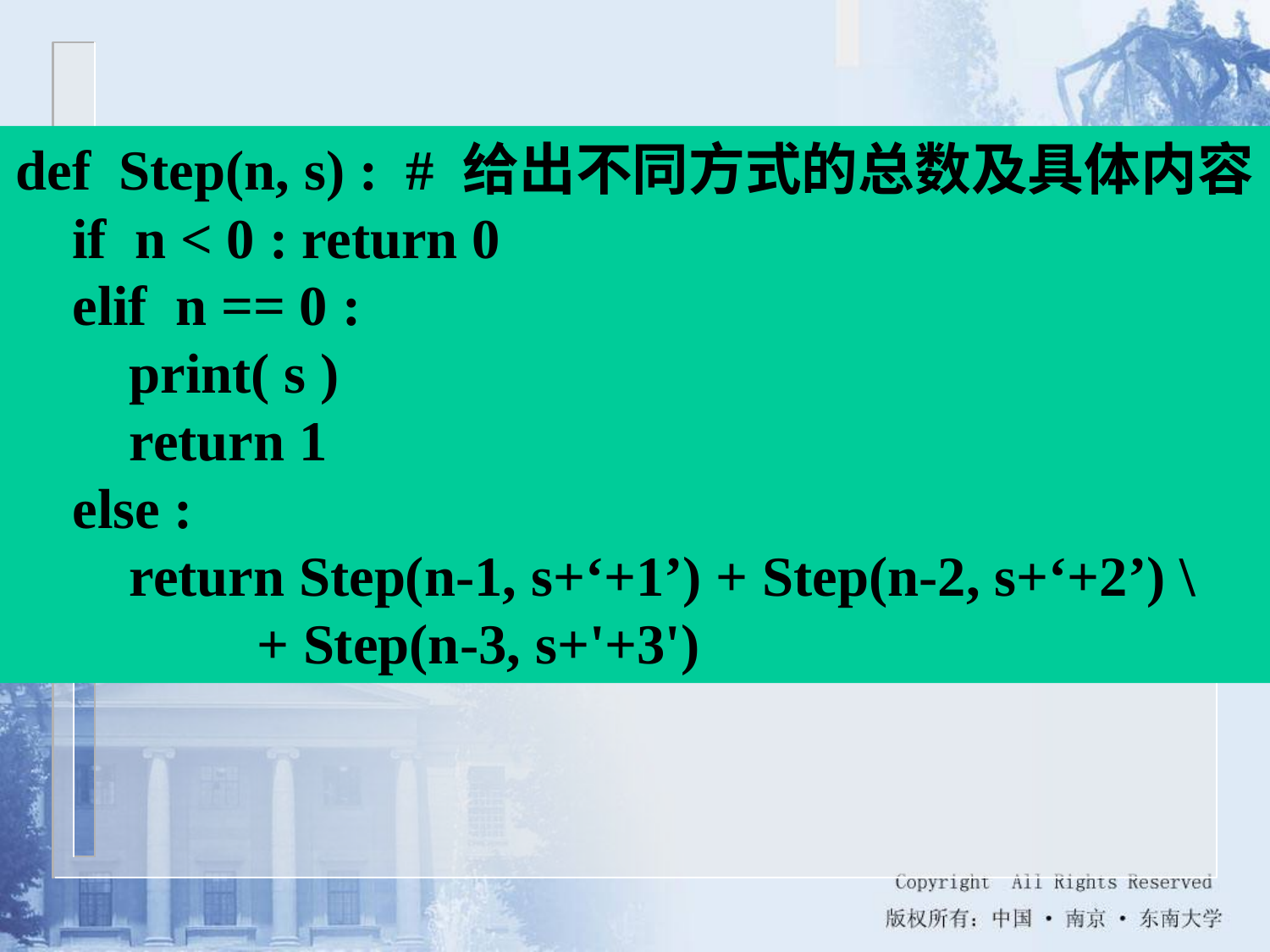

def  Step(n, s) :  # 给出不同方式的总数及具体内容
    if  n < 0 : return 0
    elif  n == 0 :
        print( s )
        return 1
    else :
        return Step(n-1, s+‘+1’) + Step(n-2, s+‘+2’) \
                 + Step(n-3, s+'+3')